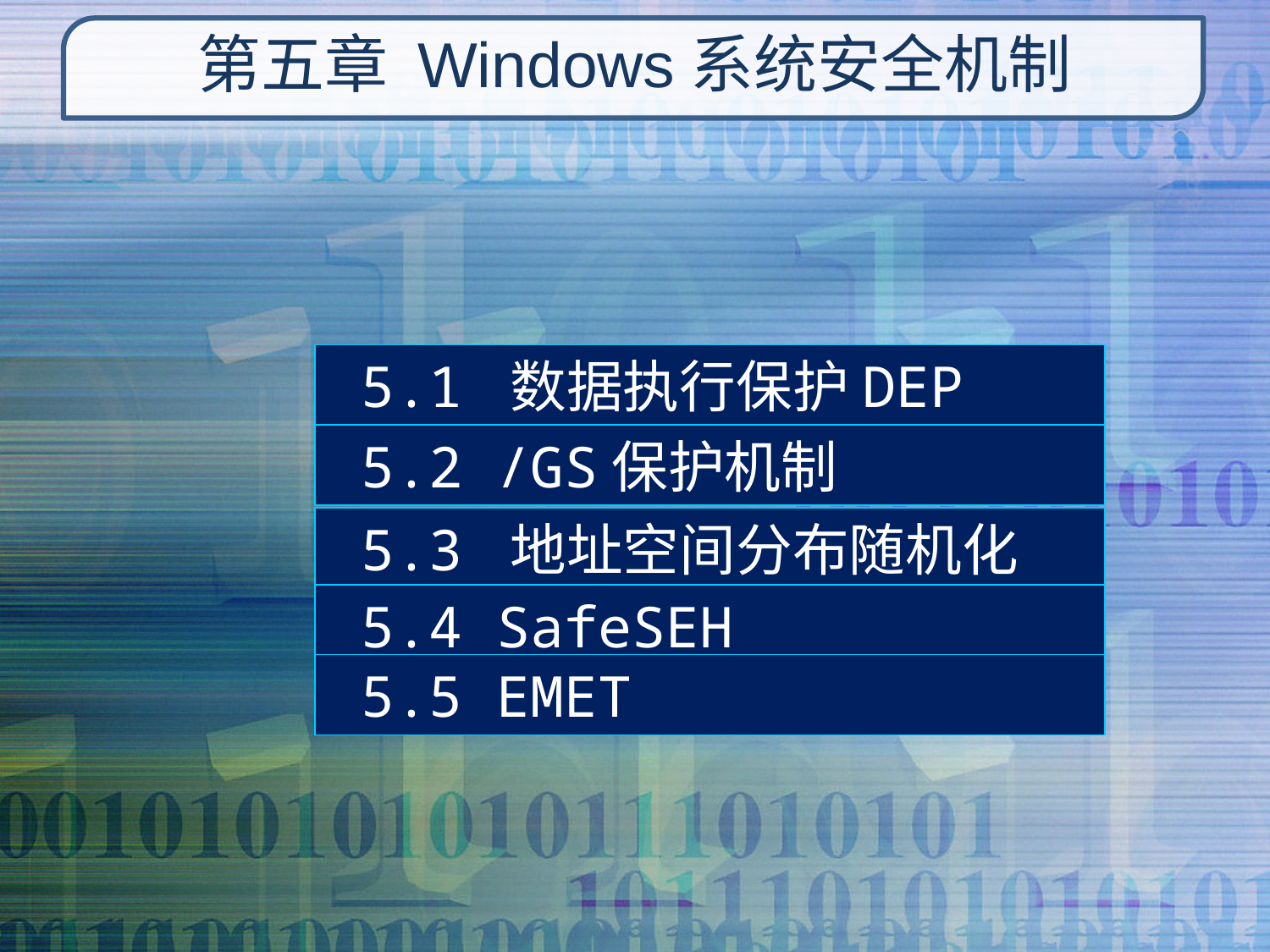

# 第五章 Windows系统安全机制

 5.1 数据执行保护DEP
 5.2 /GS保护机制
 5.3 地址空间分布随机化ASLR
 5.4 SafeSEH
 5.5 EMET